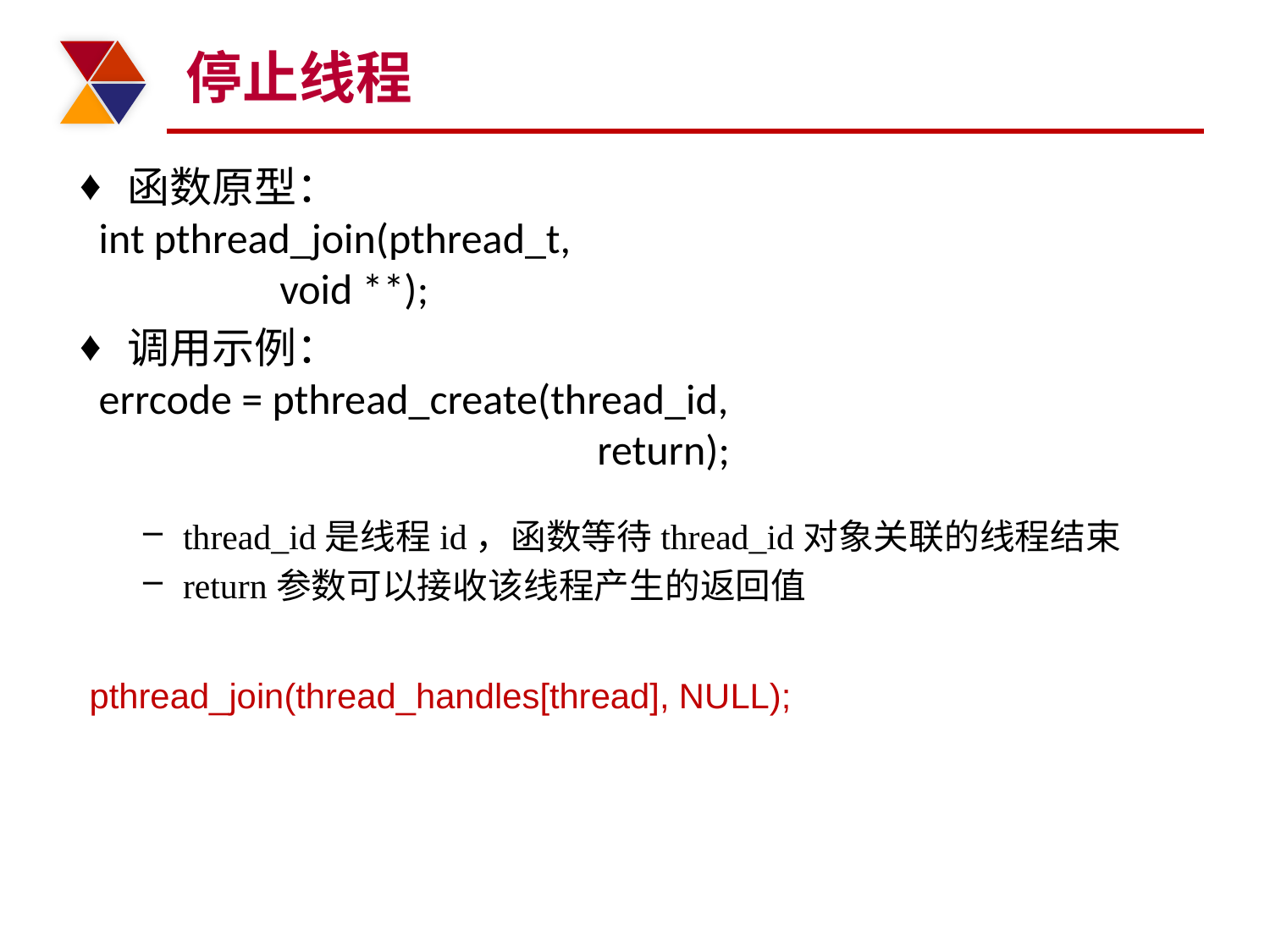

# 停止线程
函数原型：
  int pthread_join(pthread_t,
                     void **);
调用示例：
  errcode = pthread_create(thread_id, 			 			 	 return);

thread_id是线程id，函数等待thread_id对象关联的线程结束
return参数可以接收该线程产生的返回值

 pthread_join(thread_handles[thread], NULL);